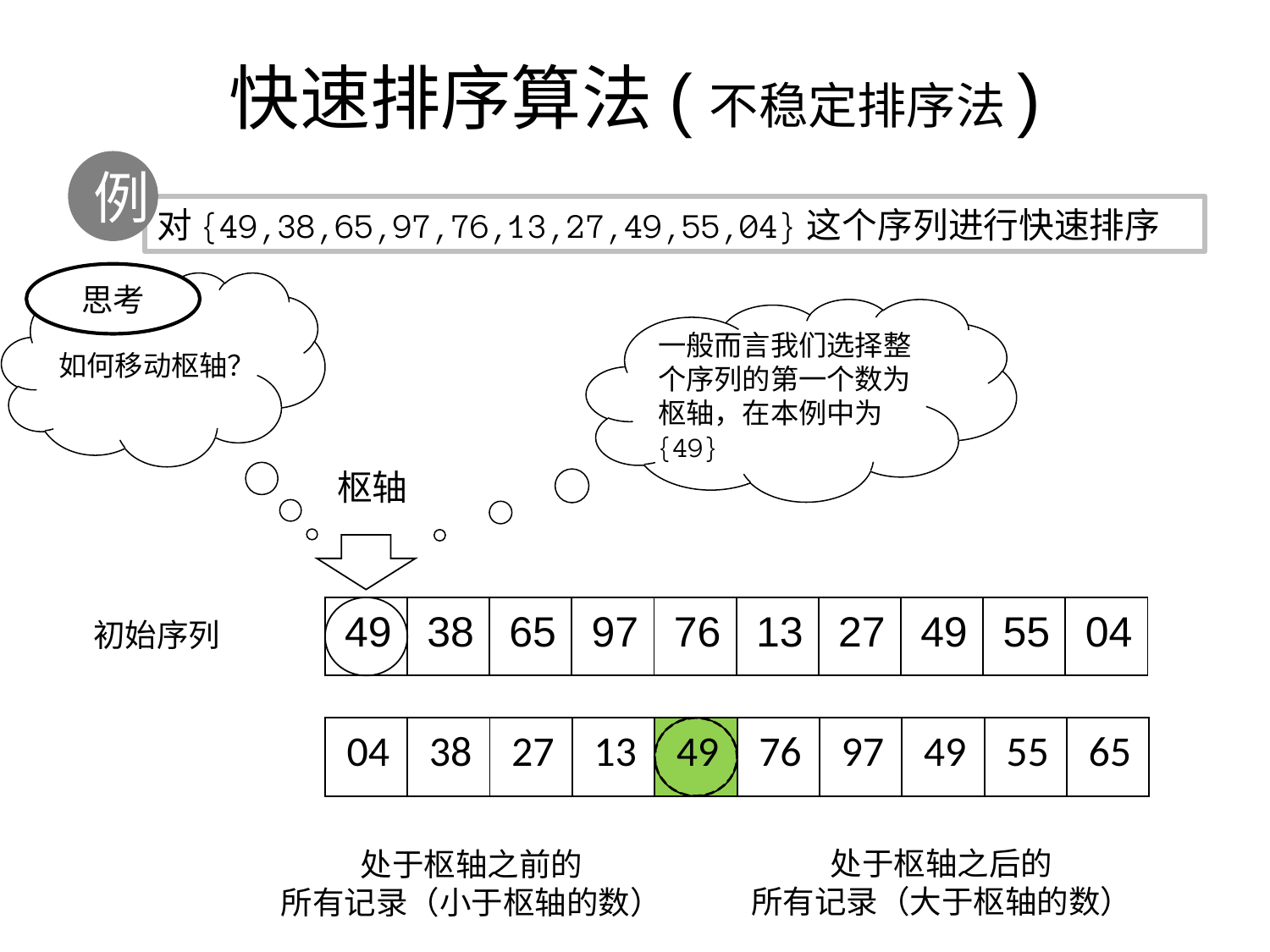

# 快速排序算法(不稳定排序法)
例
对{49,38,65,97,76,13,27,49,55,04}这个序列进行快速排序
思考
如何移动枢轴？
一般而言我们选择整个序列的第一个数为枢轴，在本例中为{49}
枢轴

初始序列
49
38
65
97
76
13
27
49
55
04

04
38
27
13
49
76
97
49
55
65
处于枢轴之后的
所有记录（大于枢轴的数）
处于枢轴之前的
所有记录（小于枢轴的数）